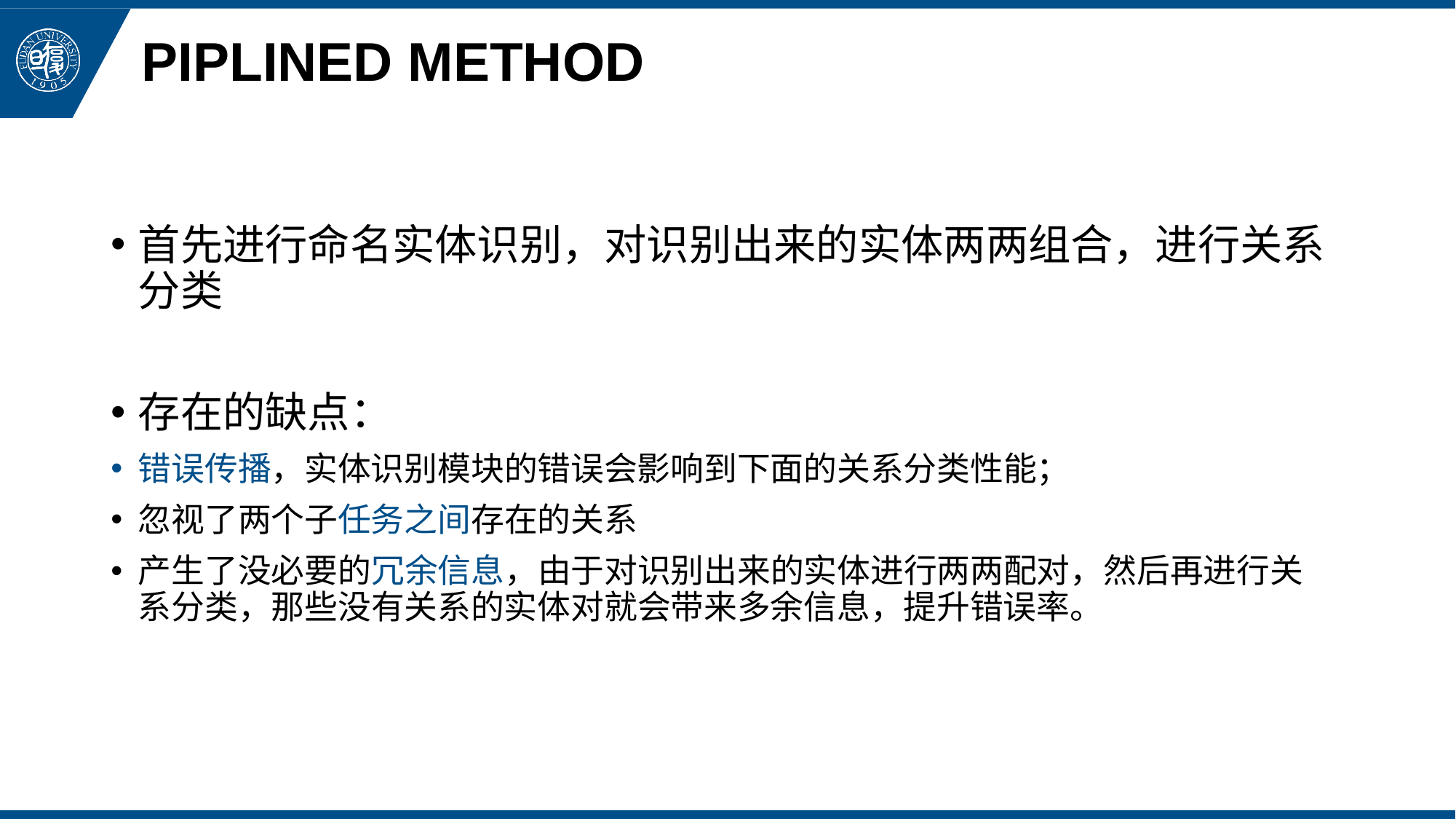

# PIPLINED METHOD
首先进行命名实体识别，对识别出来的实体两两组合，进行关系分类

存在的缺点：
错误传播，实体识别模块的错误会影响到下面的关系分类性能；
忽视了两个子任务之间存在的关系
产生了没必要的冗余信息，由于对识别出来的实体进行两两配对，然后再进行关系分类，那些没有关系的实体对就会带来多余信息，提升错误率。